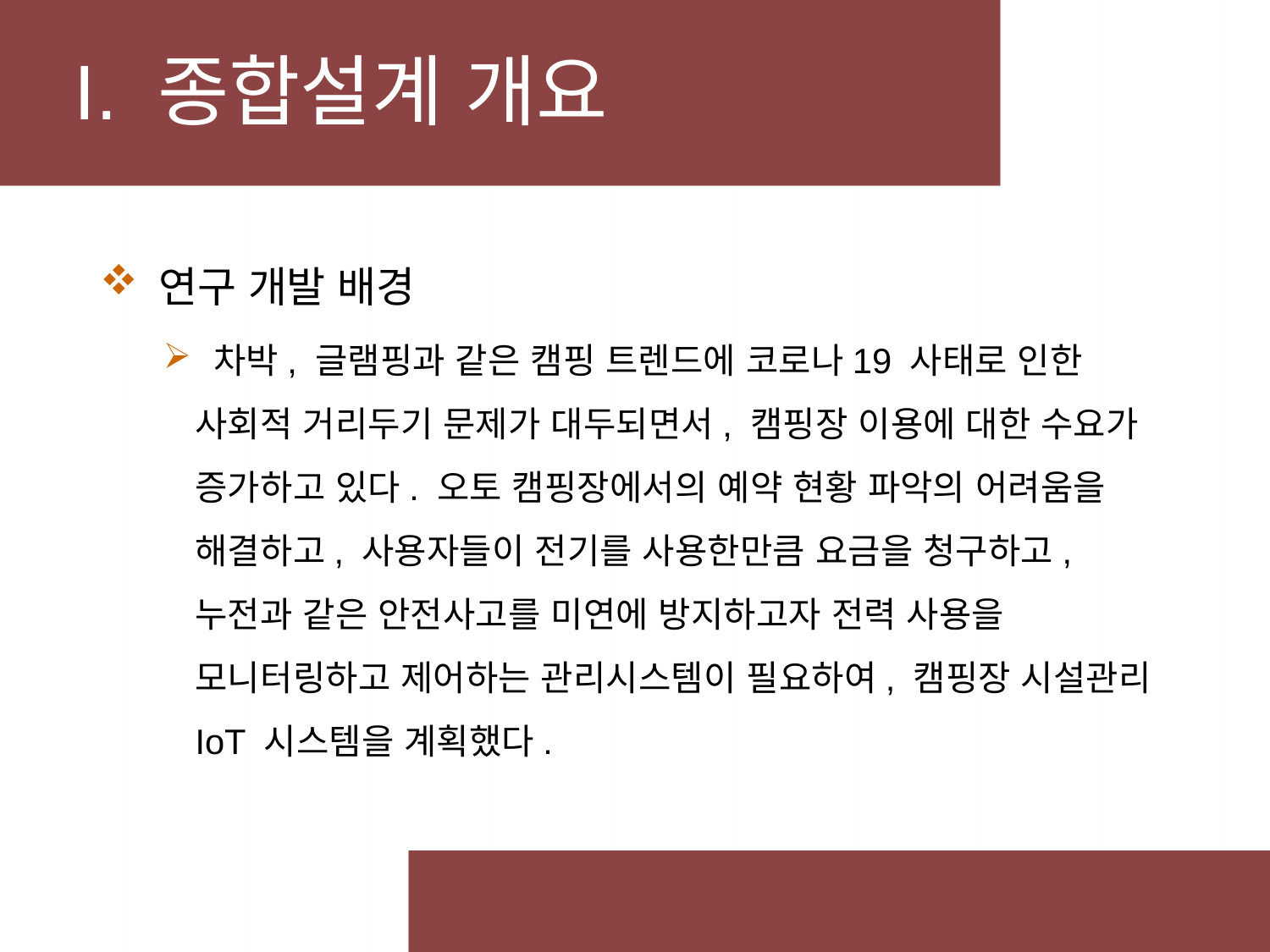

# I. 종합설계 개요
 연구 개발 배경
 차박, 글램핑과 같은 캠핑 트렌드에 코로나19 사태로 인한 사회적 거리두기 문제가 대두되면서, 캠핑장 이용에 대한 수요가 증가하고 있다. 오토 캠핑장에서의 예약 현황 파악의 어려움을 해결하고, 사용자들이 전기를 사용한만큼 요금을 청구하고, 누전과 같은 안전사고를 미연에 방지하고자 전력 사용을 모니터링하고 제어하는 관리시스템이 필요하여, 캠핑장 시설관리 IoT 시스템을 계획했다.